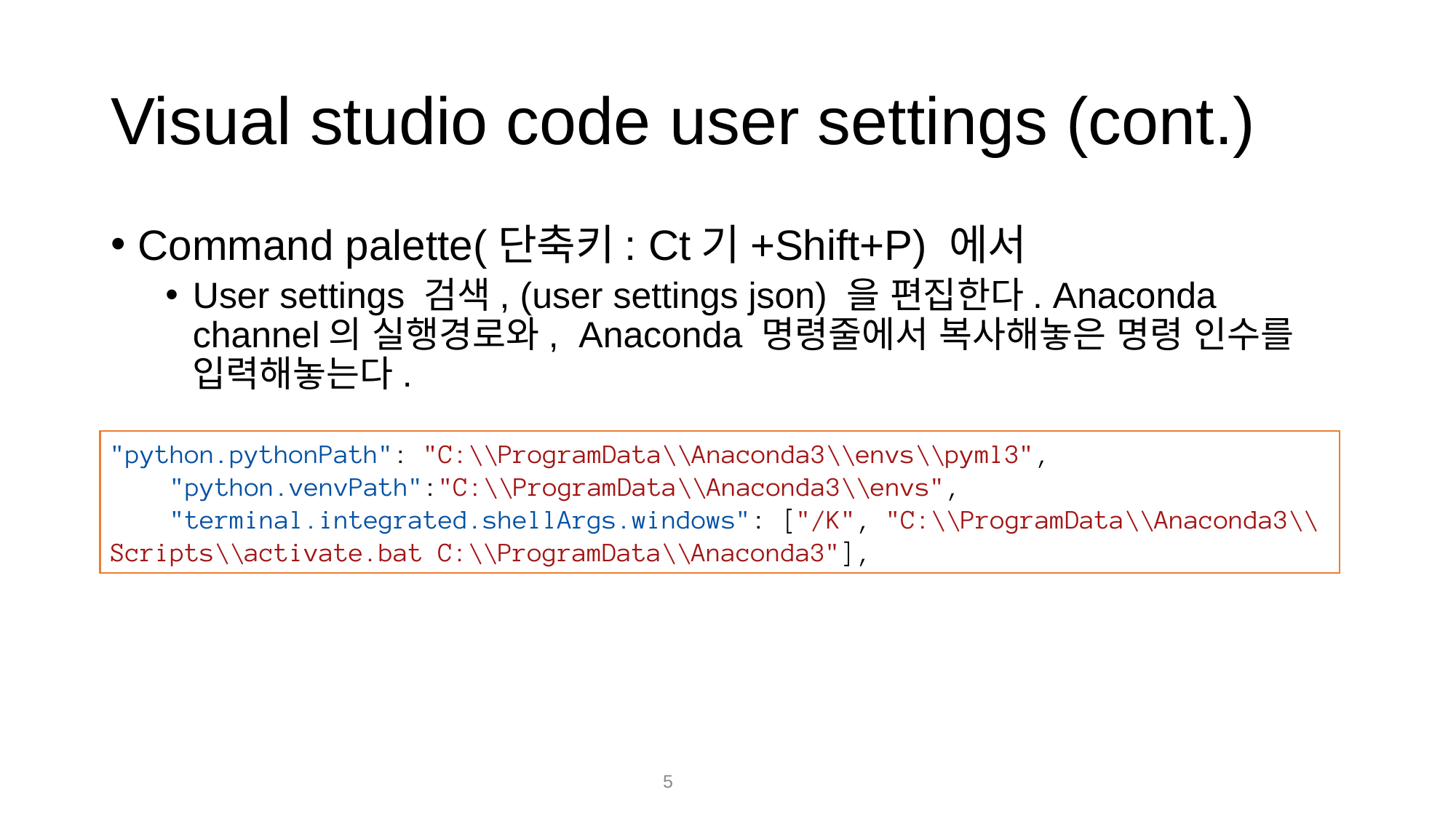

# Visual studio code user settings (cont.)
Command palette(단축키: Ct기+Shift+P) 에서
User settings 검색, (user settings json) 을 편집한다. Anaconda channel의 실행경로와,  Anaconda 명령줄에서 복사해놓은 명령 인수를 입력해놓는다.

"python.pythonPath": "C:\\ProgramData\\Anaconda3\\envs\\pyml3",
    "python.venvPath":"C:\\ProgramData\\Anaconda3\\envs",
    "terminal.integrated.shellArgs.windows": ["/K", "C:\\ProgramData\\Anaconda3\\Scripts\\activate.bat C:\\ProgramData\\Anaconda3"],
5